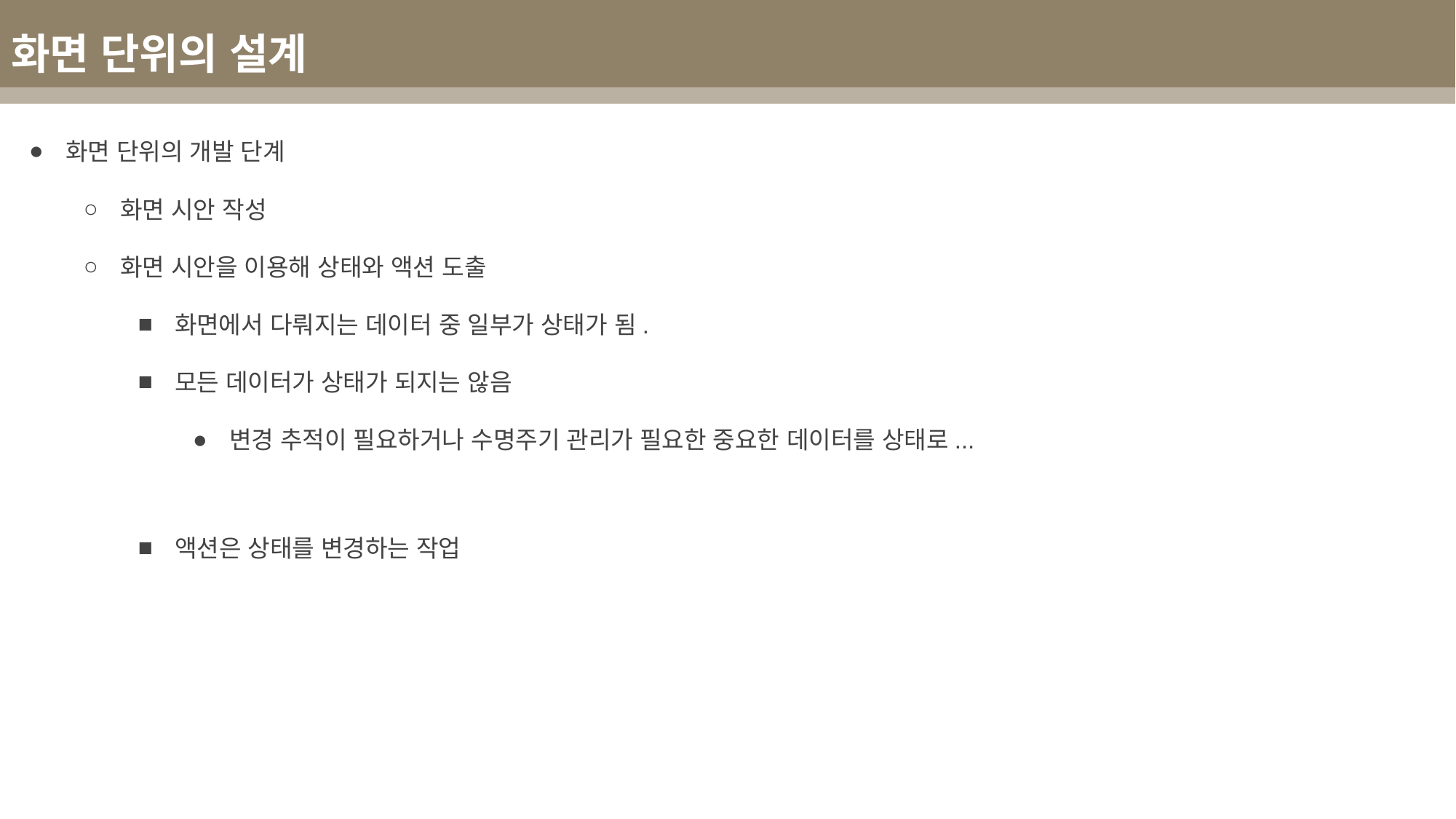

화면 단위의 설계
화면 단위의 개발 단계
화면 시안 작성
화면 시안을 이용해 상태와 액션 도출
화면에서 다뤄지는 데이터 중 일부가 상태가 됨.
모든 데이터가 상태가 되지는 않음
변경 추적이 필요하거나 수명주기 관리가 필요한 중요한 데이터를 상태로...

액션은 상태를 변경하는 작업